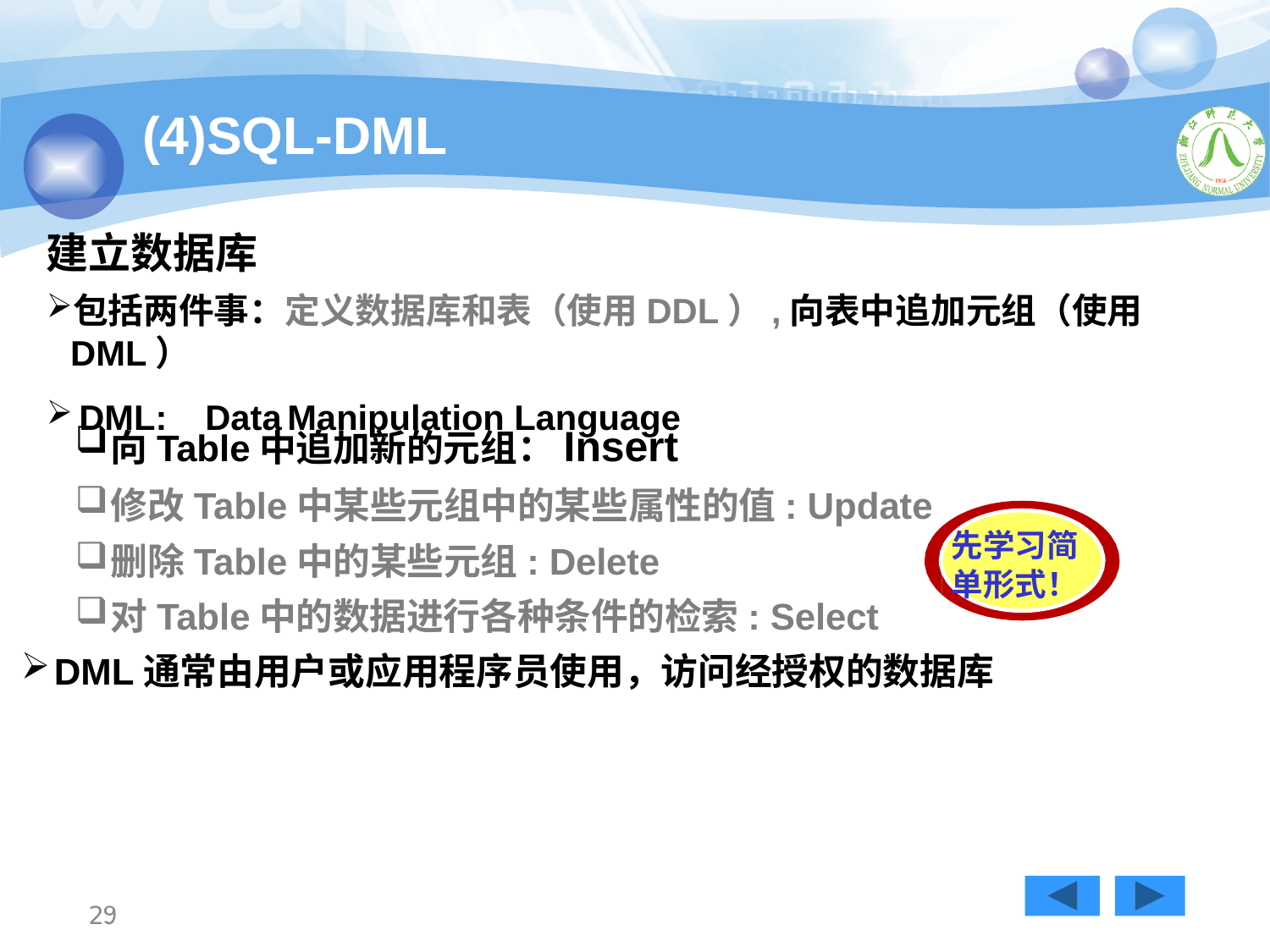

(4)SQL-DML
建立数据库
包括两件事：定义数据库和表（使用DDL）,向表中追加元组（使用DML）
DML:	Data	Manipulation Language
向Table中追加新的元组：Insert
修改Table中某些元组中的某些属性的值: Update
删除Table中的某些元组: Delete
对Table中的数据进行各种条件的检索: Select
DML通常由用户或应用程序员使用，访问经授权的数据库

先学习简
单形式！
29